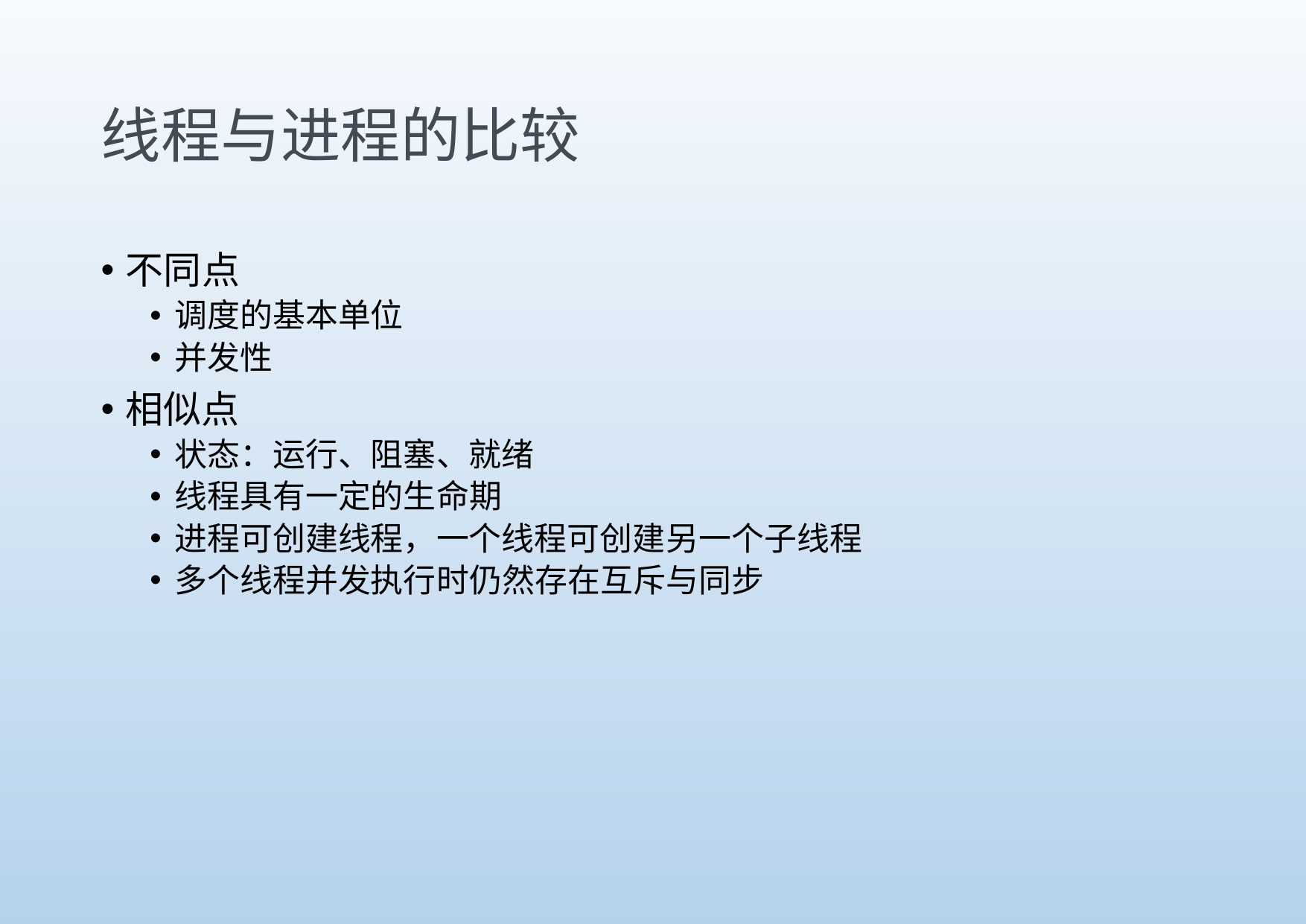

# 线程与进程的比较
不同点
调度的基本单位
并发性
相似点
状态：运行、阻塞、就绪
线程具有一定的生命期
进程可创建线程，一个线程可创建另一个子线程
多个线程并发执行时仍然存在互斥与同步

9